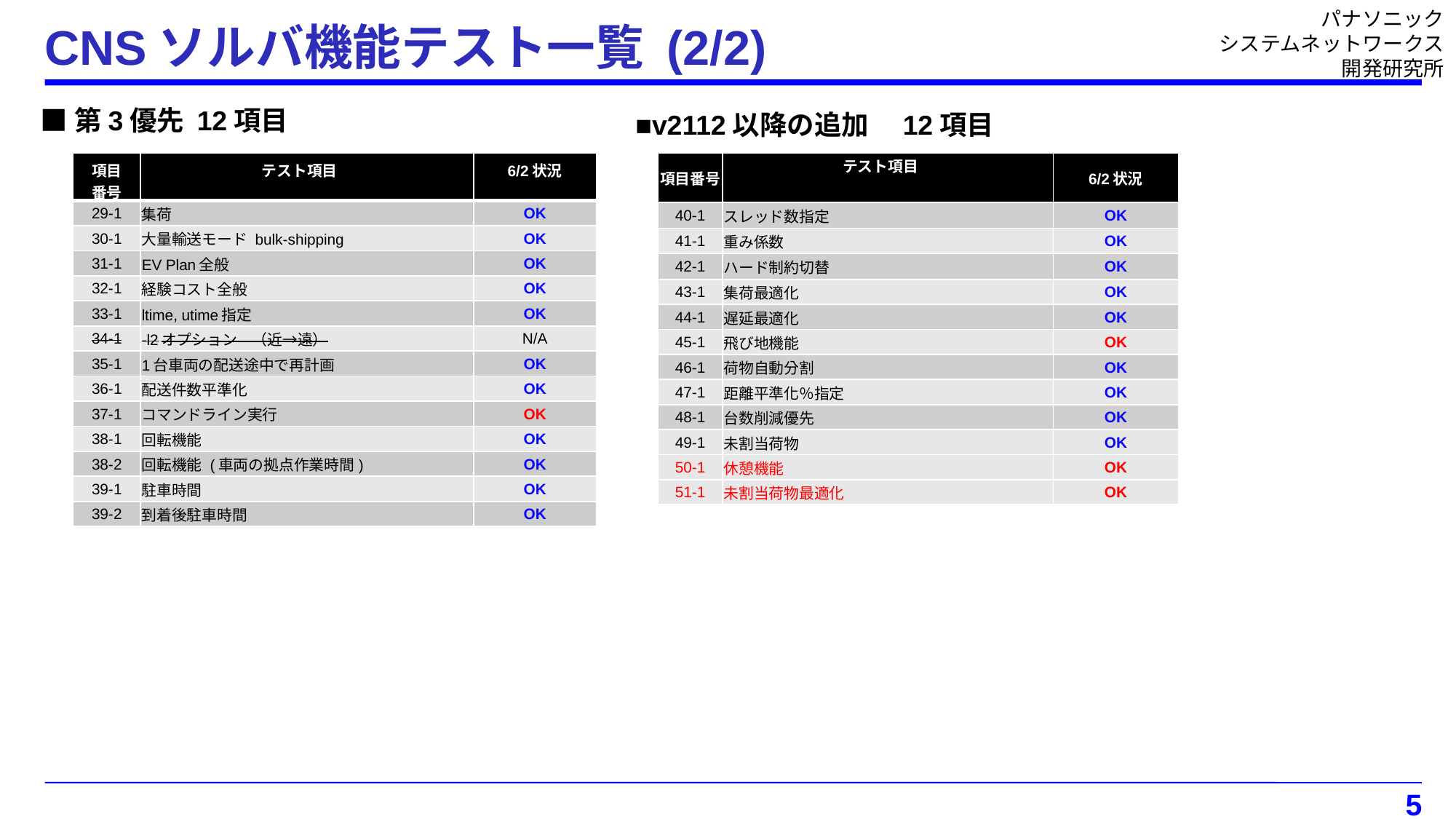

# CNSソルバ機能テスト一覧 (2/2)
■第3優先 12項目
■v2112以降の追加　12項目
| 項目 番号 | テスト項目 | 6/2状況 |
| --- | --- | --- |
| 29-1 | 集荷 | OK |
| 30-1 | 大量輸送モード bulk-shipping | OK |
| 31-1 | EV Plan全般 | OK |
| 32-1 | 経験コスト全般 | OK |
| 33-1 | ltime, utime指定 | OK |
| 34-1 | -l2オプション　（近→遠） | N/A |
| 35-1 | 1台車両の配送途中で再計画 | OK |
| 36-1 | 配送件数平準化 | OK |
| 37-1 | コマンドライン実行 | OK |
| 38-1 | 回転機能 | OK |
| 38-2 | 回転機能 (車両の拠点作業時間) | OK |
| 39-1 | 駐車時間 | OK |
| 39-2 | 到着後駐車時間 | OK |
| 項目番号 | テスト項目 | 6/2状況 |
| --- | --- | --- |
|  |  |  |
| 40-1 | スレッド数指定 | OK |
| 41-1 | 重み係数 | OK |
| 42-1 | ハード制約切替 | OK |
| 43-1 | 集荷最適化 | OK |
| 44-1 | 遅延最適化 | OK |
| 45-1 | 飛び地機能 | OK |
| 46-1 | 荷物自動分割 | OK |
| 47-1 | 距離平準化％指定 | OK |
| 48-1 | 台数削減優先 | OK |
| 49-1 | 未割当荷物 | OK |
| 50-1 | 休憩機能 | OK |
| 51-1 | 未割当荷物最適化 | OK |